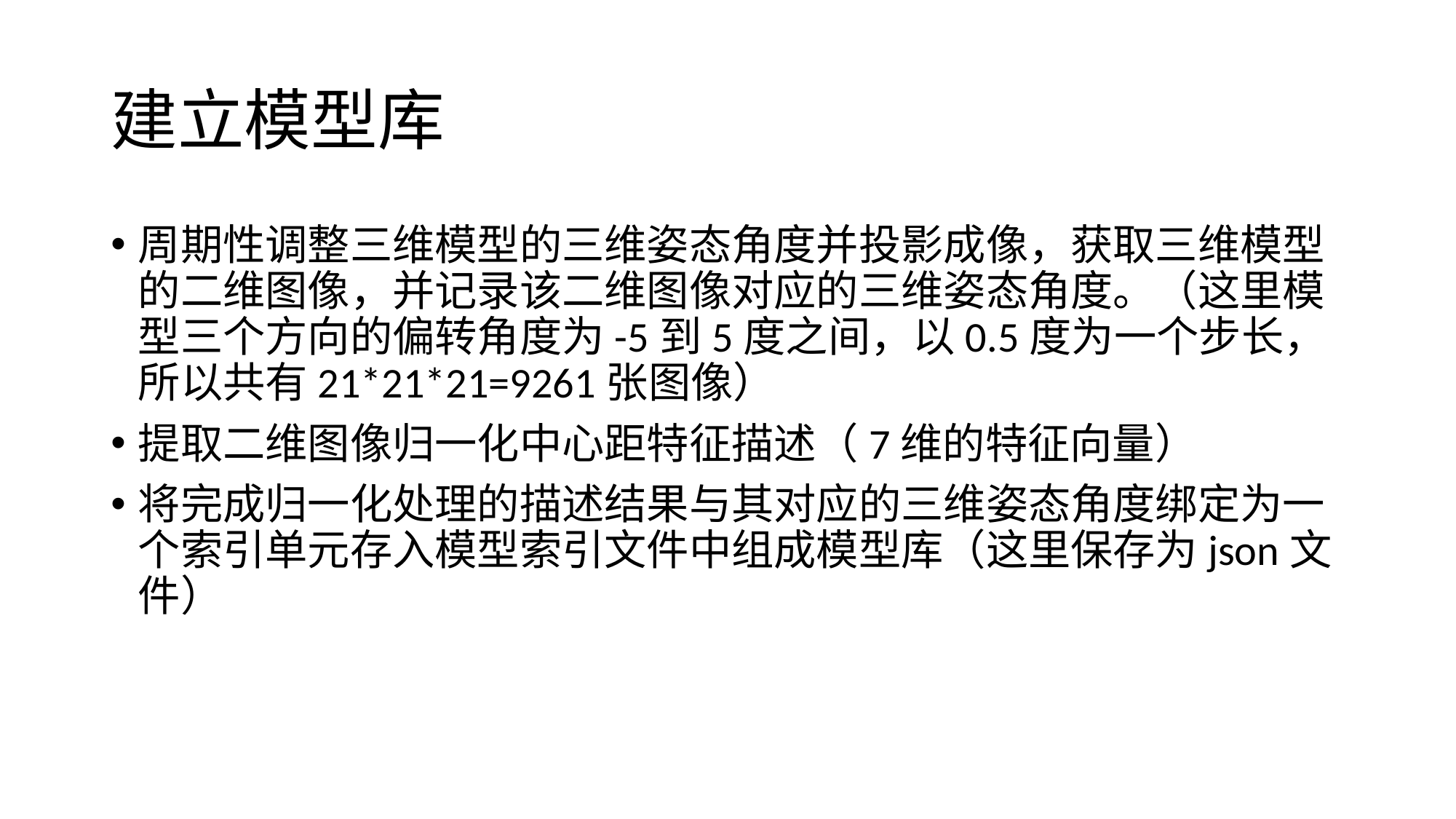

# 建立模型库
周期性调整三维模型的三维姿态角度并投影成像，获取三维模型的二维图像，并记录该二维图像对应的三维姿态角度。（这里模型三个方向的偏转角度为-5到5度之间，以0.5度为一个步长，所以共有21*21*21=9261张图像）
提取二维图像归一化中心距特征描述（7维的特征向量）
将完成归一化处理的描述结果与其对应的三维姿态角度绑定为一个索引单元存入模型索引文件中组成模型库（这里保存为json文件）